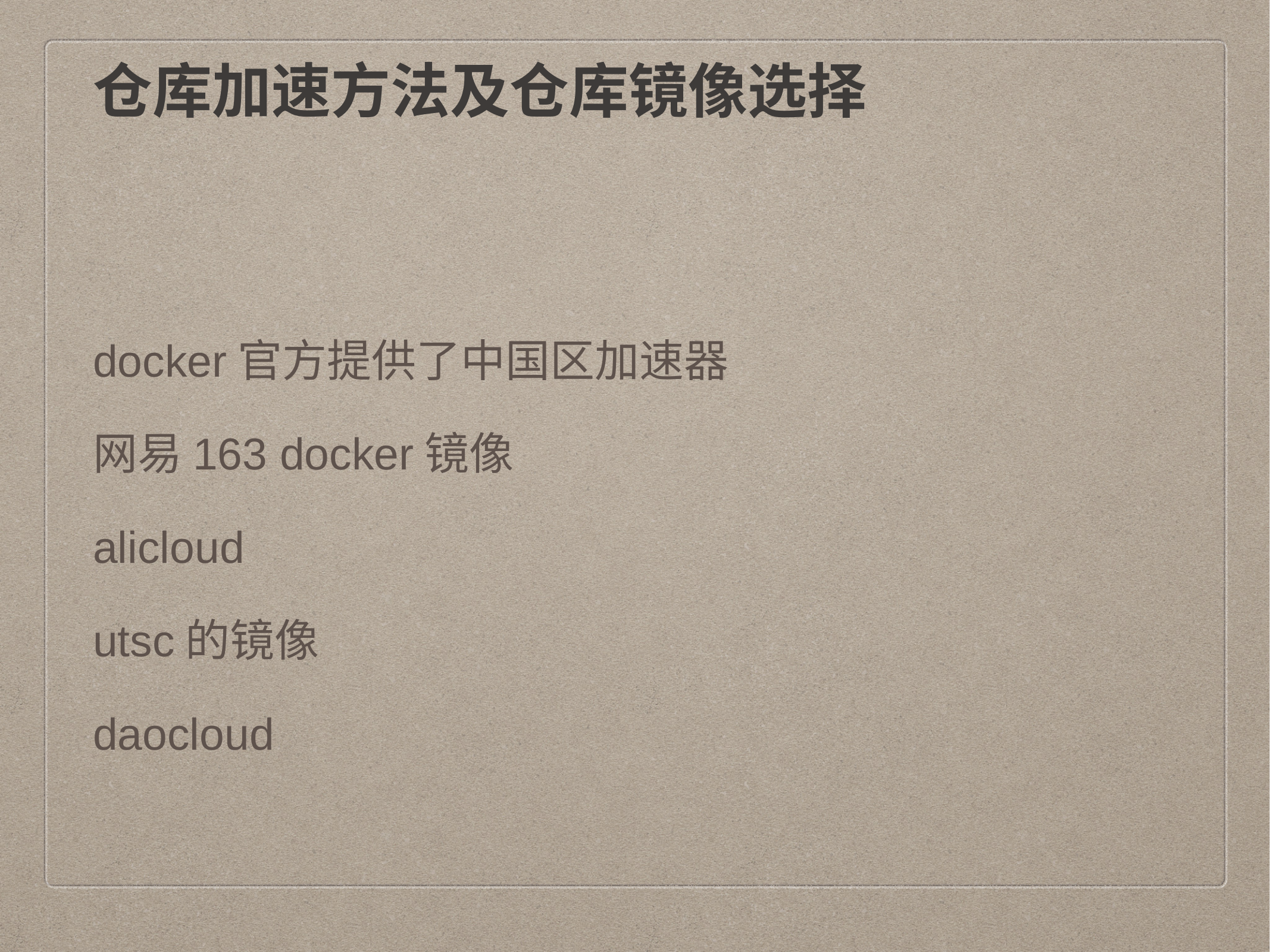

# 仓库加速方法及仓库镜像选择
docker官方提供了中国区加速器
网易163 docker镜像
alicloud
utsc的镜像
daocloud